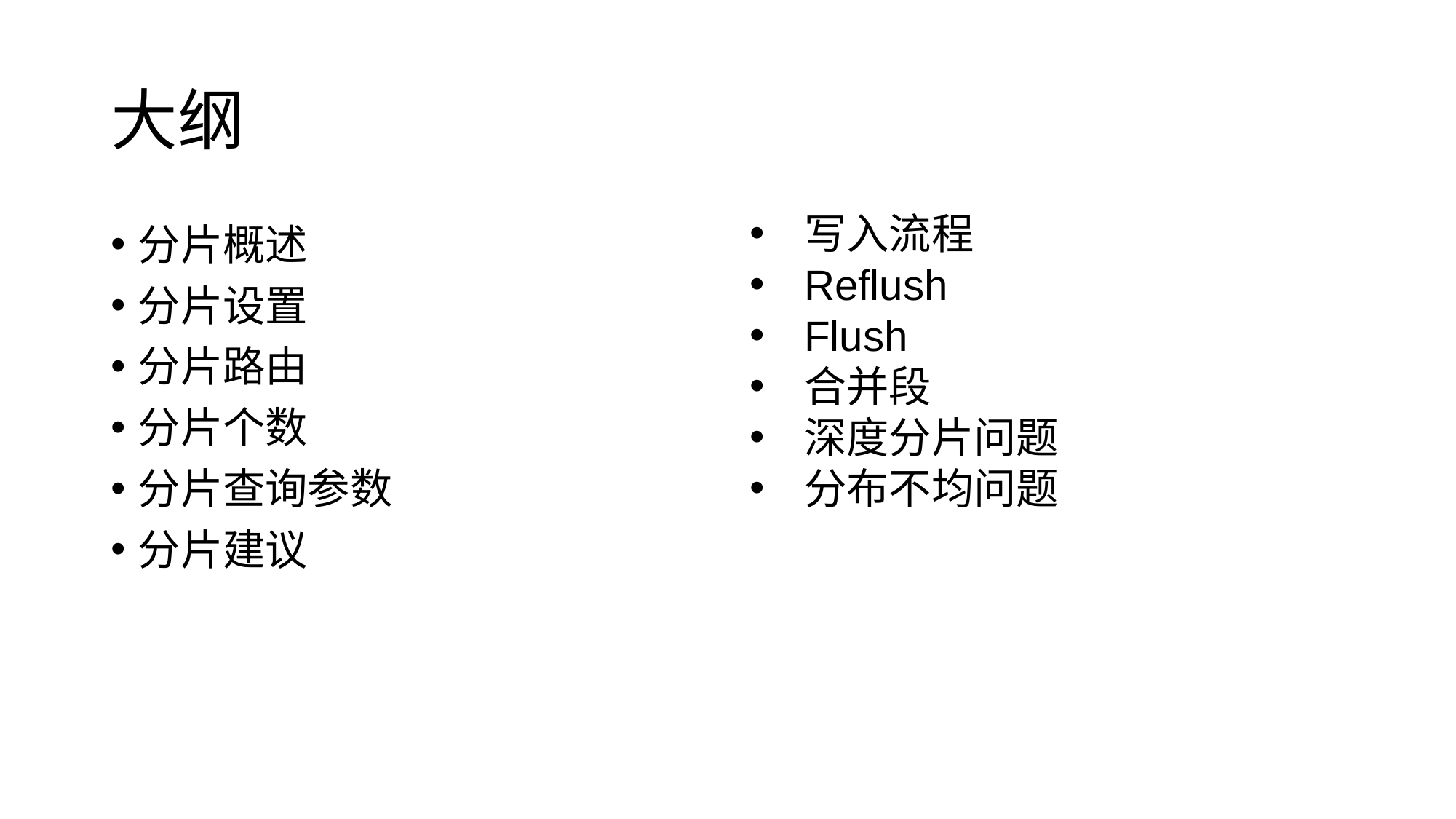

# 大纲
写入流程
Reflush
Flush
合并段
深度分片问题
分布不均问题

分片概述
分片设置
分片路由
分片个数
分片查询参数
分片建议